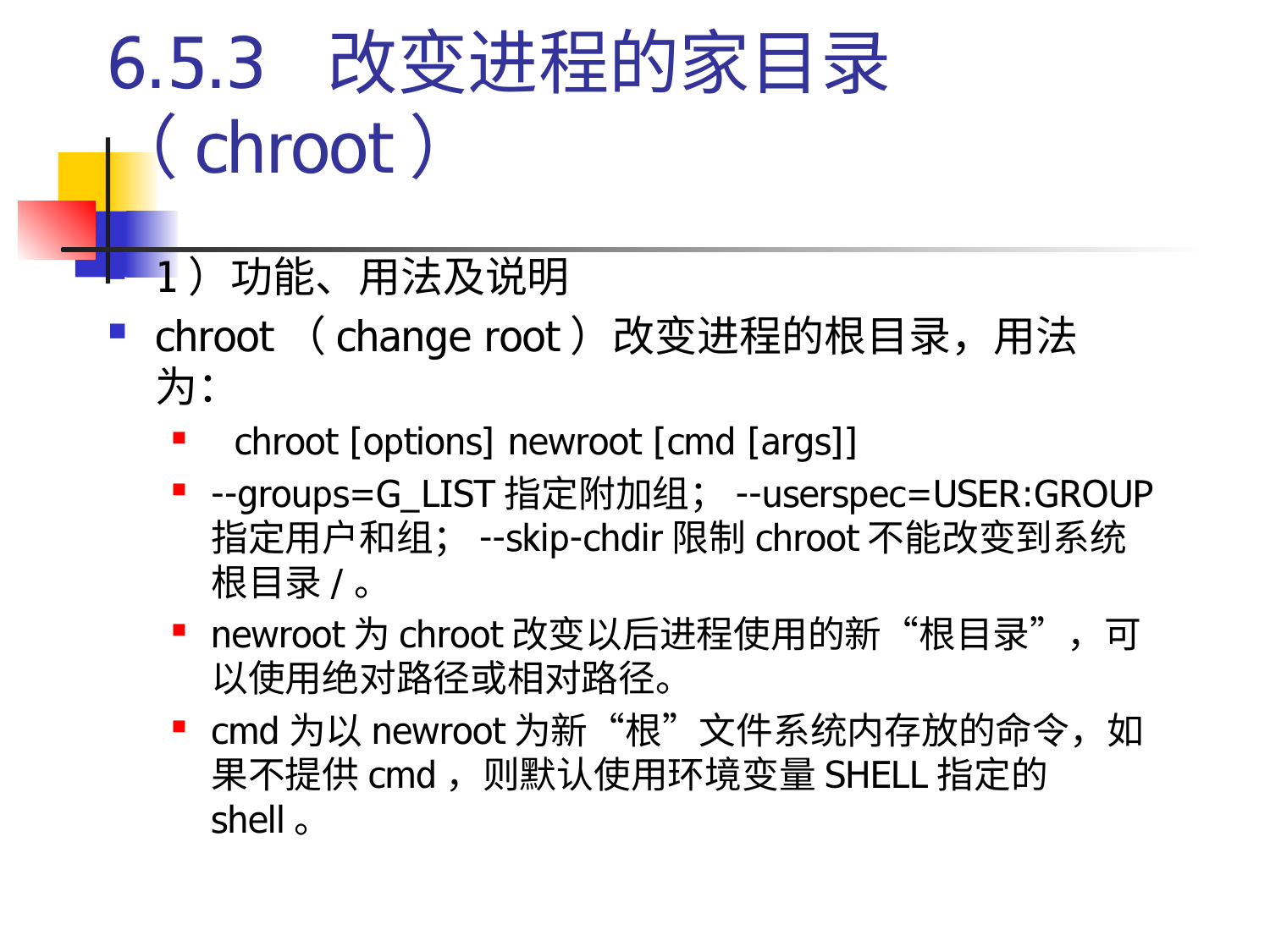

# 6.5.3  改变进程的家目录（chroot）
1）功能、用法及说明
chroot（change root）改变进程的根目录，用法为：
  chroot [options] newroot [cmd [args]]
--groups=G_LIST指定附加组；--userspec=USER:GROUP指定用户和组；--skip-chdir限制chroot不能改变到系统根目录/。
newroot为chroot改变以后进程使用的新“根目录”，可以使用绝对路径或相对路径。
cmd为以newroot为新“根”文件系统内存放的命令，如果不提供cmd，则默认使用环境变量SHELL指定的shell。